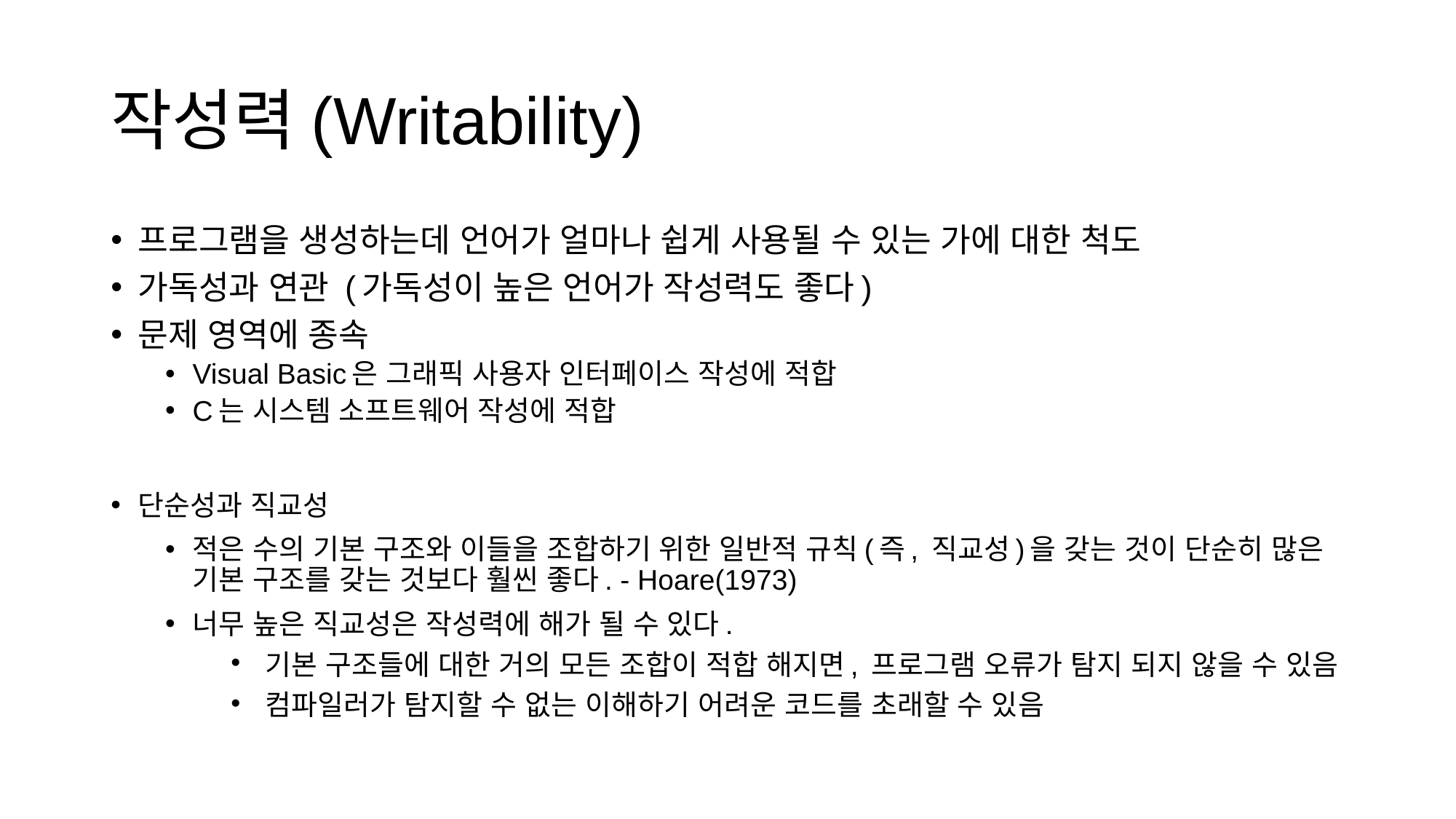

# 작성력(Writability)
프로그램을 생성하는데 언어가 얼마나 쉽게 사용될 수 있는 가에 대한 척도
가독성과 연관 (가독성이 높은 언어가 작성력도 좋다)
문제 영역에 종속
Visual Basic은 그래픽 사용자 인터페이스 작성에 적합
C는 시스템 소프트웨어 작성에 적합

단순성과 직교성
적은 수의 기본 구조와 이들을 조합하기 위한 일반적 규칙(즉, 직교성)을 갖는 것이 단순히 많은 기본 구조를 갖는 것보다 훨씬 좋다. - Hoare(1973)
너무 높은 직교성은 작성력에 해가 될 수 있다.
기본 구조들에 대한 거의 모든 조합이 적합 해지면, 프로그램 오류가 탐지 되지 않을 수 있음
컴파일러가 탐지할 수 없는 이해하기 어려운 코드를 초래할 수 있음